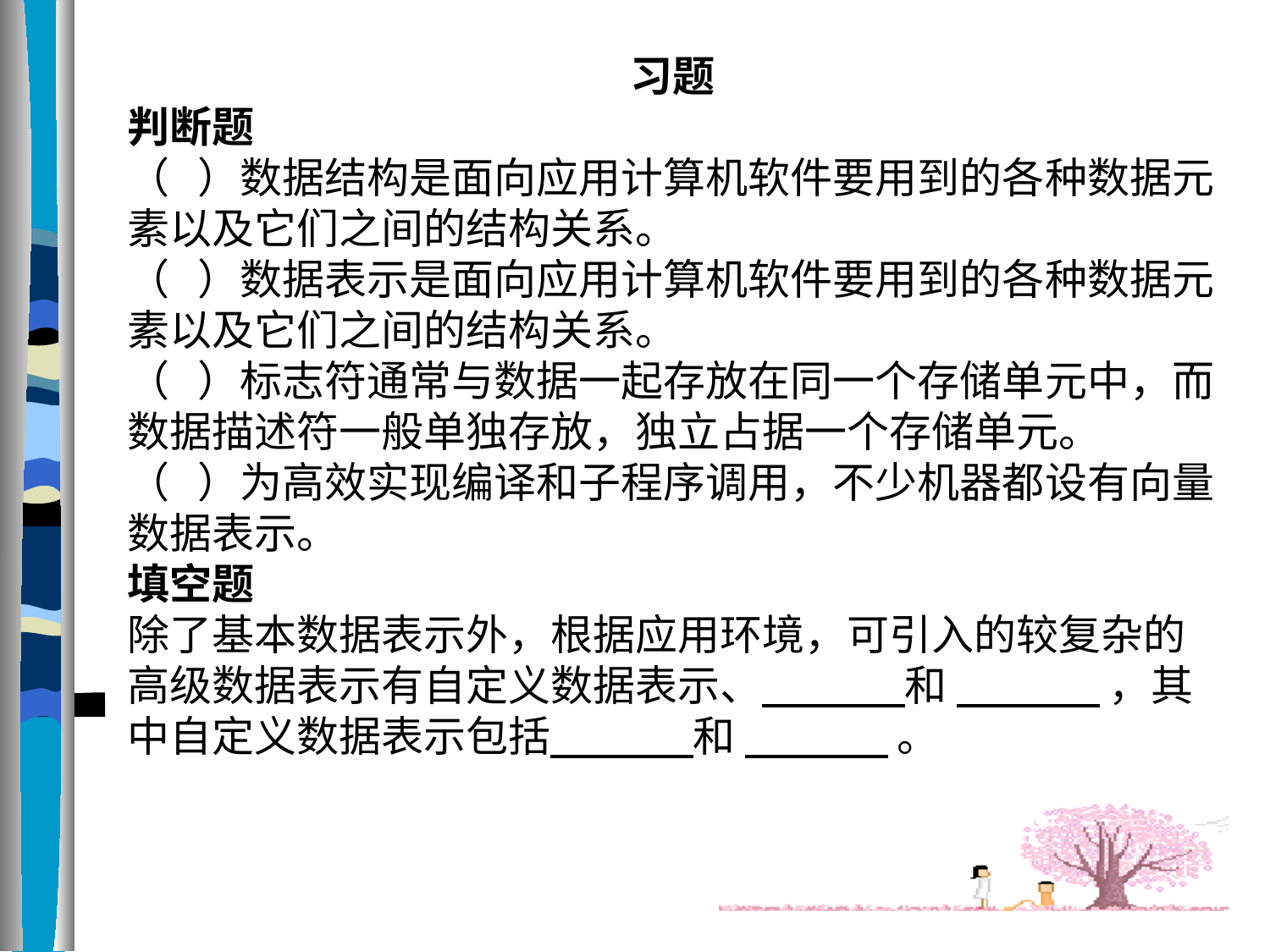

习题
判断题
（   ）数据结构是面向应用计算机软件要用到的各种数据元素以及它们之间的结构关系。
（   ）数据表示是面向应用计算机软件要用到的各种数据元素以及它们之间的结构关系。
（   ）标志符通常与数据一起存放在同一个存储单元中，而数据描述符一般单独存放，独立占据一个存储单元。
（   ）为高效实现编译和子程序调用，不少机器都设有向量数据表示。
填空题
除了基本数据表示外，根据应用环境，可引入的较复杂的高级数据表示有自定义数据表示、               和                 ，其中自定义数据表示包括               和                 。